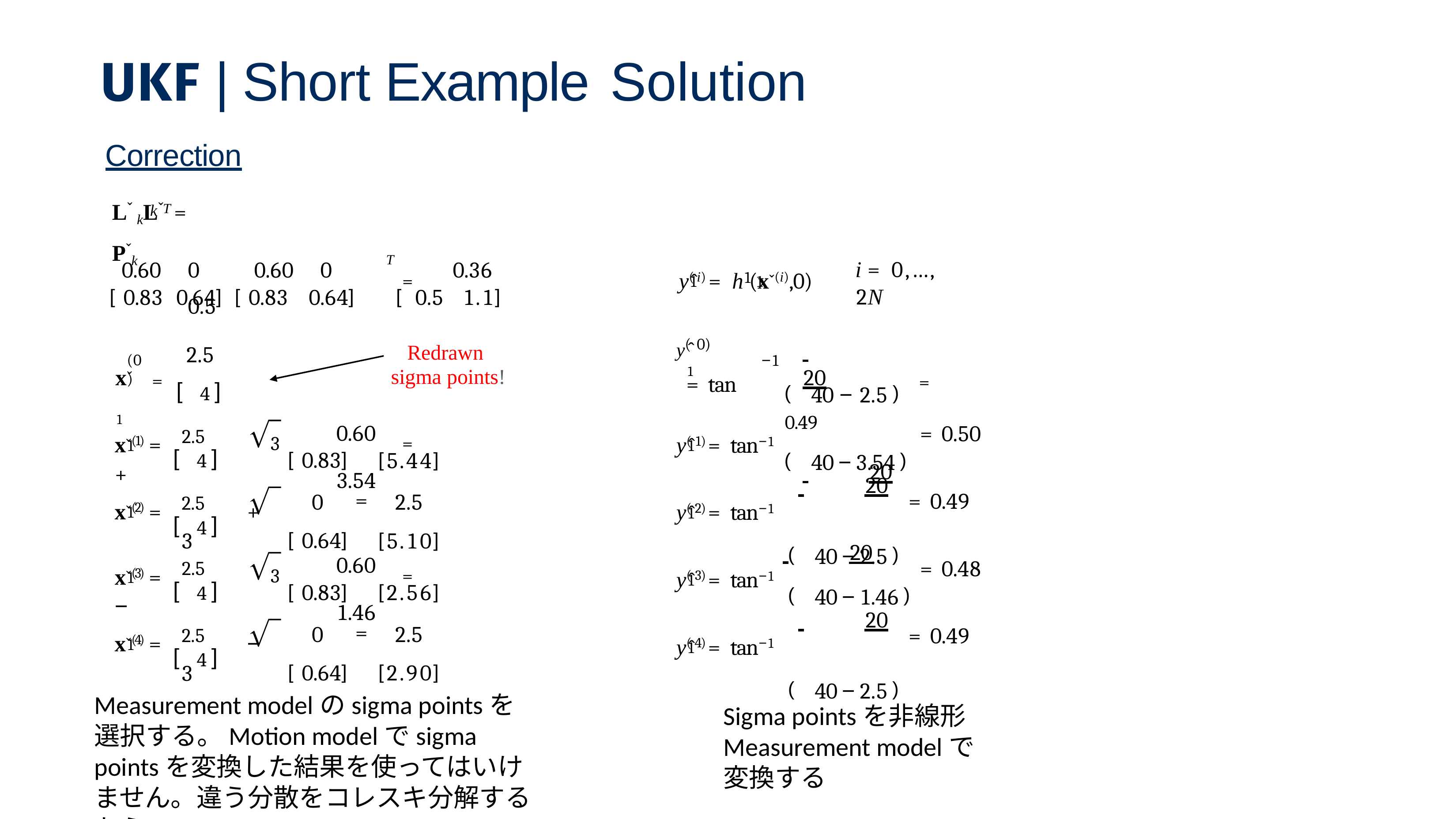

# UKF | Short Example Solution
Correction
Lˇ kLˇ T = Pˇk
k
0.60	0	0.60	0	T =	0.36	0.5
y(̂ i) = h (xˇ(i),0)
i = 0,…, 2N
1
1	1
[0.83	0.64] [0.83	0.64]
[ 0.5	1.1]
Redrawn  sigma points!
 	20
2.5
y(̂ 0)
1	= tan
(0)
−1
xˇ1

( 40 − 2.5 ) = 0.49
 	20
= [ 4 ]
3	0.60	=	3.54
xˇ(1)   =	2.5	+
y(̂ 1) = tan−1
= 0.50

[0.83]
0
[0.64]
[5.44]
2.5
[5.10]
[ 4 ]
1
1
( 40 − 3.54 )
 	20
( 40 − 2.5 )
xˇ(2)   =	2.5	+	3
=
y(̂ 2) = tan−1
= 0.49

[ 4 ]
1
1
 	20
( 40 − 1.46 )
3	0.60	=	1.46
xˇ(3)   =	2.5	−

y(̂ 3) = tan−1
= 0.48
[0.83]
0
[0.64]
[2.56]
2.5
[2.90]
[ 4 ]
1
1
 	20
( 40 − 2.5 )
xˇ(4)   =	2.5	−	3
=

y(̂ 4) = tan−1
= 0.49
[ 4 ]
1
1
Measurement modelのsigma pointsを選択する。Motion modelでsigma pointsを変換した結果を使ってはいけません。違う分散をコレスキ分解するから。
Sigma pointsを非線形Measurement modelで変換する